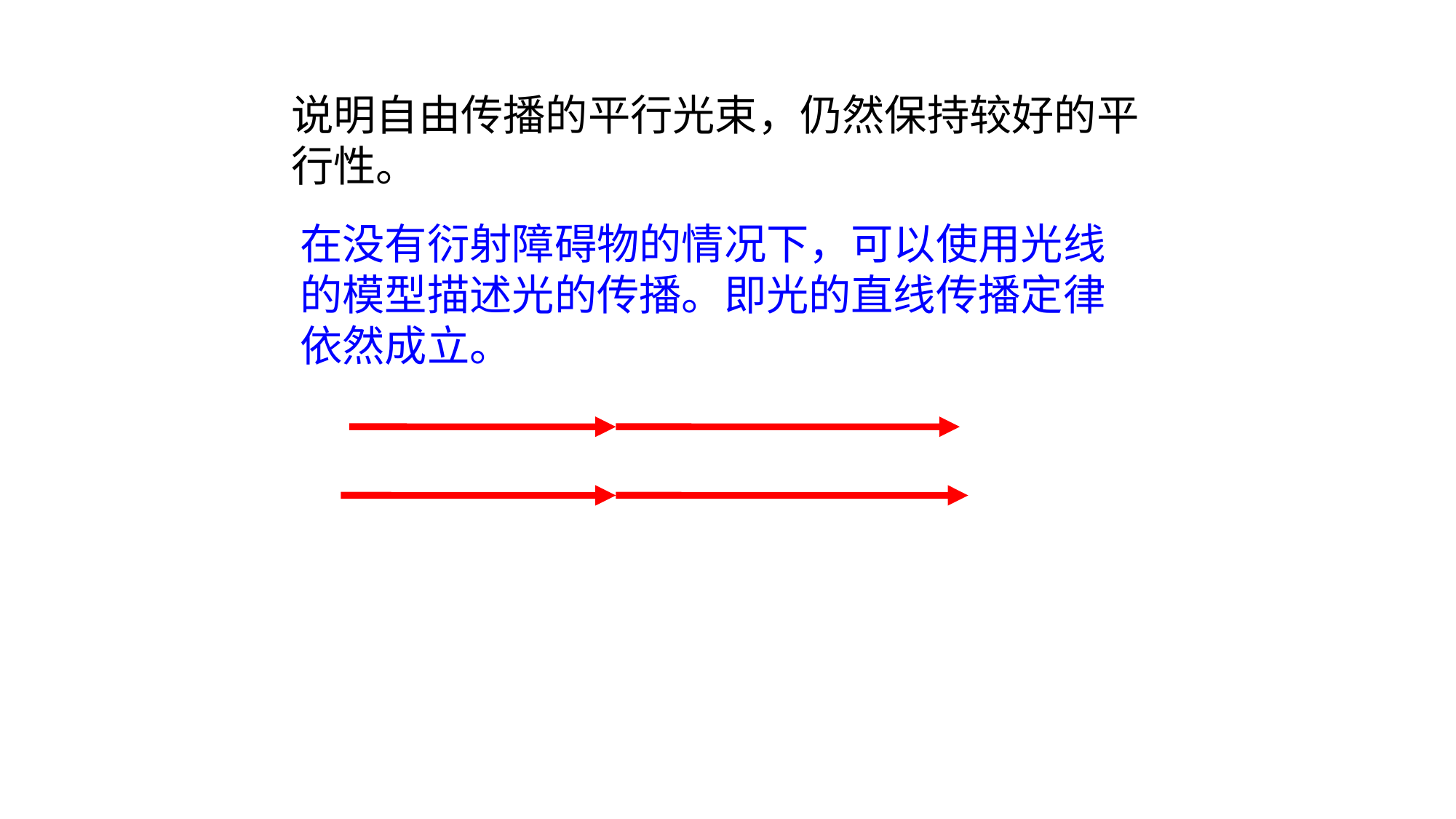

说明自由传播的平行光束，仍然保持较好的平行性。
在没有衍射障碍物的情况下，可以使用光线的模型描述光的传播。即光的直线传播定律依然成立。